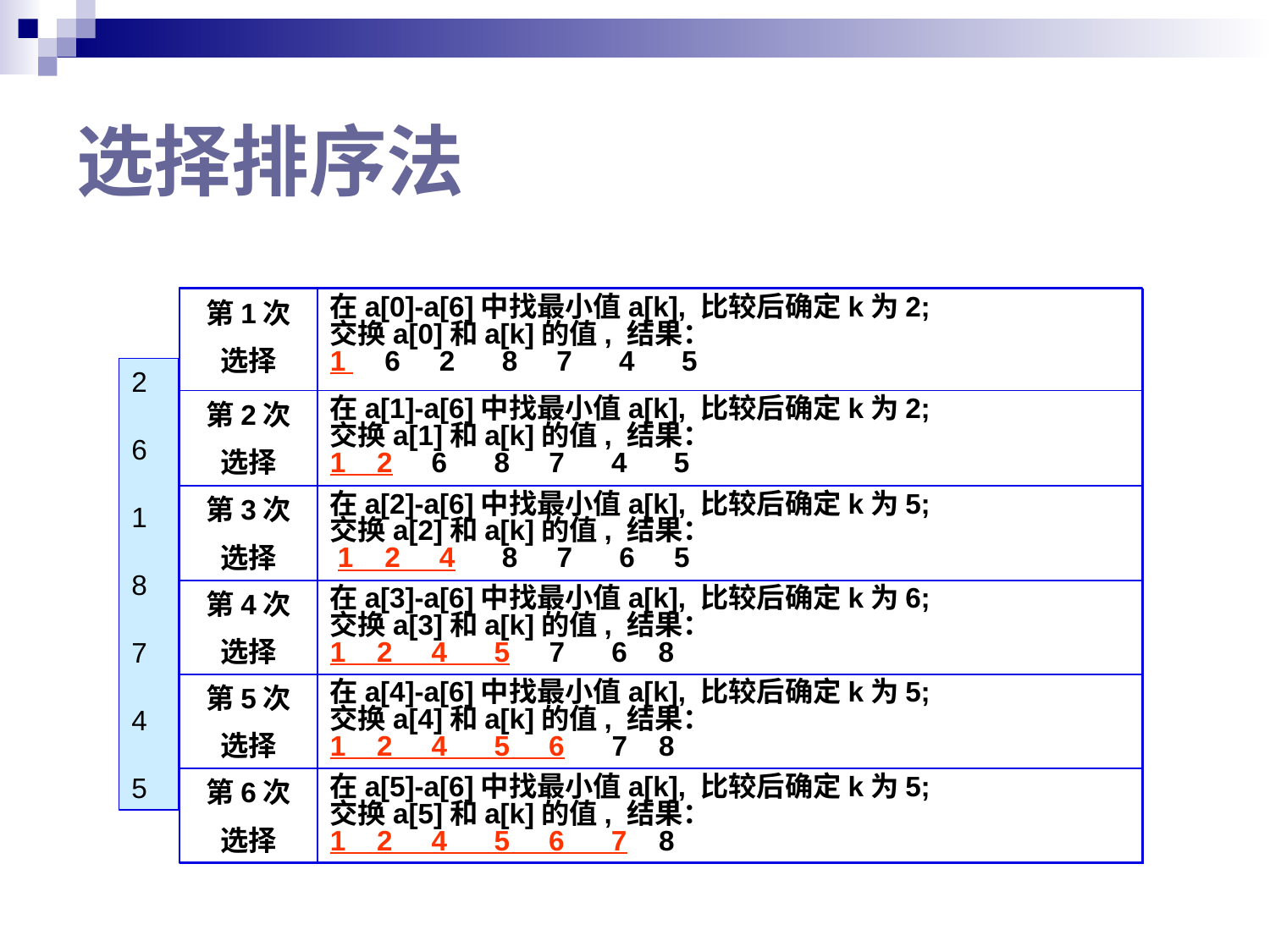

# 选择排序法

第1次
选择
在a[0]-a[6]中找最小值a[k], 比较后确定k为2;
交换a[0]和a[k]的值, 结果：
1     6     2      8     7      4      5
2

6

1

8

7

4

5
第2次
选择
在a[1]-a[6]中找最小值a[k], 比较后确定k为2;
交换a[1]和a[k]的值, 结果：
1    2     6      8     7      4      5
第3次
选择
在a[2]-a[6]中找最小值a[k], 比较后确定k为5;
交换a[2]和a[k]的值, 结果：
 1    2     4      8     7      6     5
第4次
选择
在a[3]-a[6]中找最小值a[k], 比较后确定k为6;
交换a[3]和a[k]的值, 结果：
1    2     4      5     7      6    8
第5次
选择
在a[4]-a[6]中找最小值a[k], 比较后确定k为5;
交换a[4]和a[k]的值, 结果：
1    2     4      5     6      7    8
第6次
选择
在a[5]-a[6]中找最小值a[k], 比较后确定k为5;
交换a[5]和a[k]的值, 结果：
1    2     4      5     6      7    8